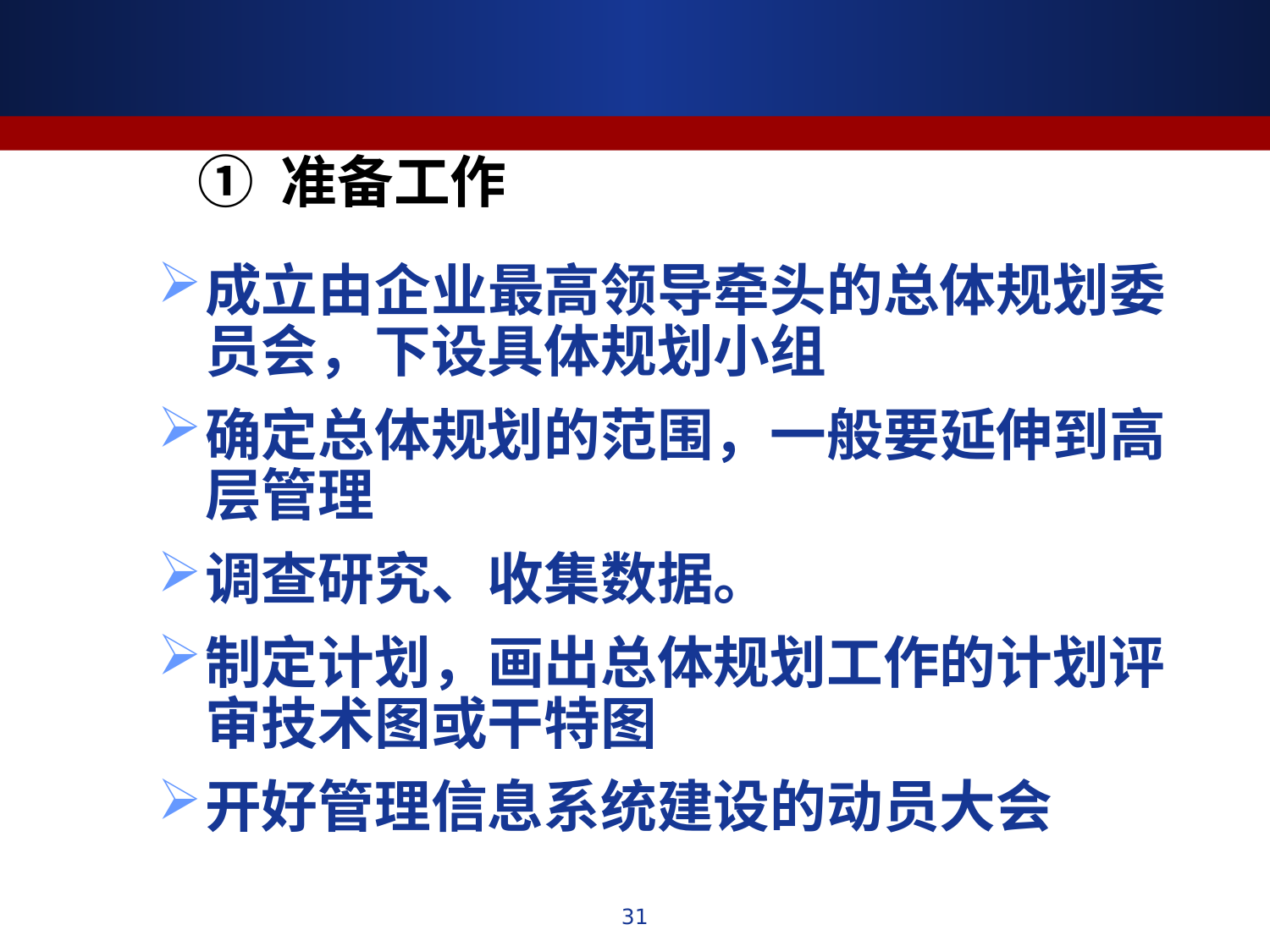

# ① 准备工作
成立由企业最高领导牵头的总体规划委员会，下设具体规划小组
确定总体规划的范围，一般要延伸到高层管理
调查研究、收集数据。
制定计划，画出总体规划工作的计划评审技术图或干特图
开好管理信息系统建设的动员大会
31